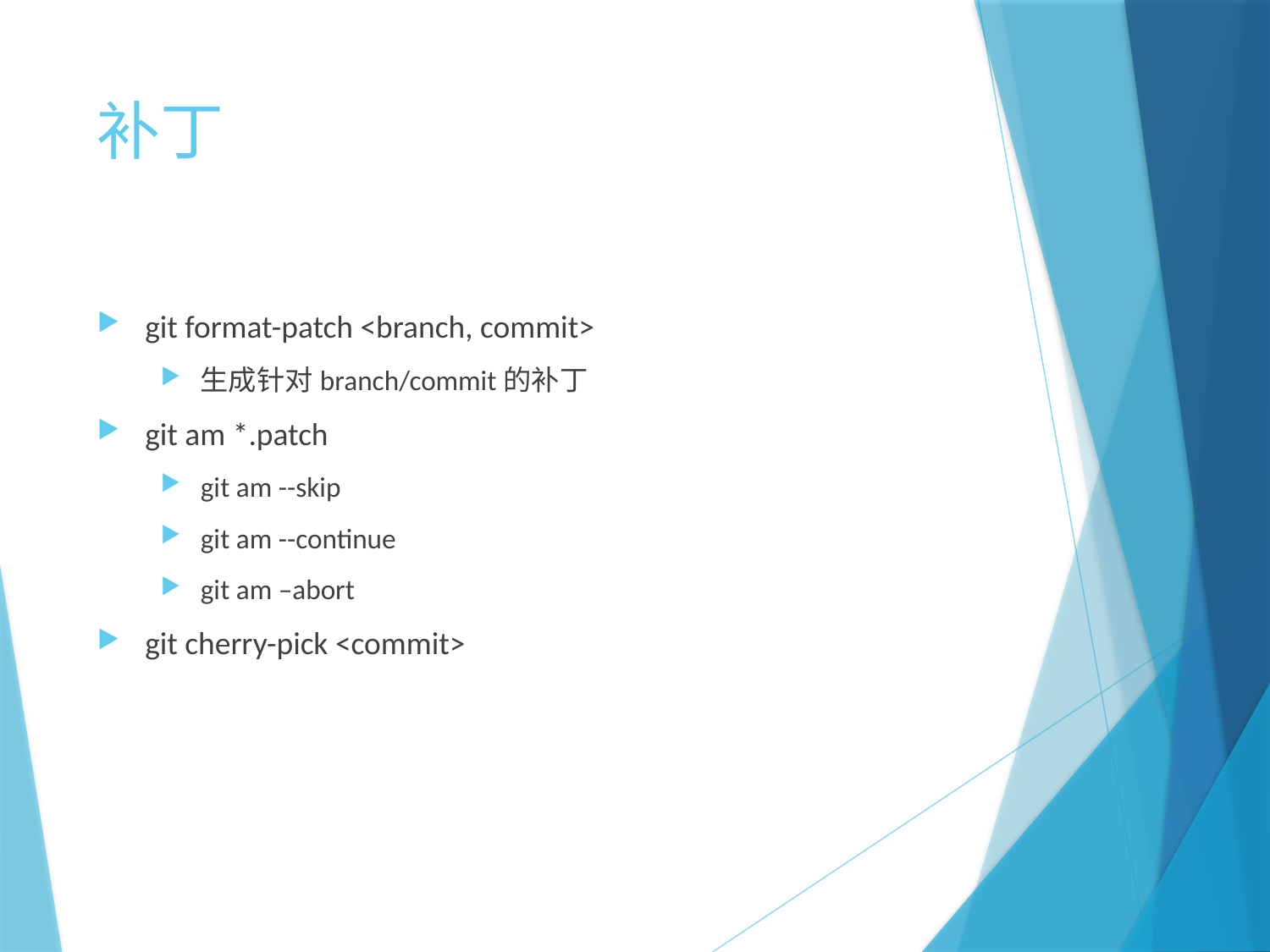

# 补丁
git format-patch <branch, commit>
生成针对branch/commit的补丁
git am *.patch
git am --skip
git am --continue
git am –abort
git cherry-pick <commit>